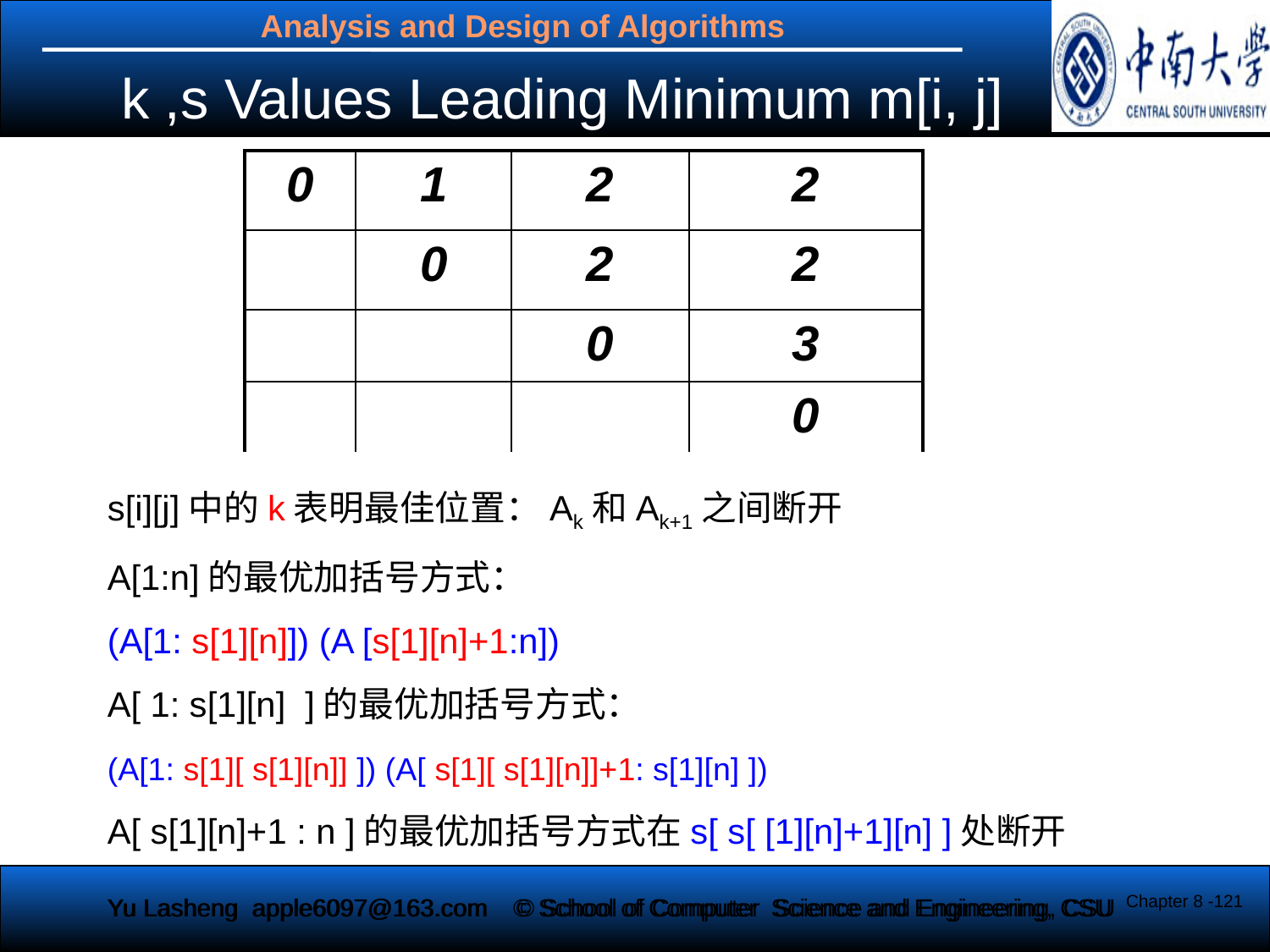

k ,s Values Leading Minimum m[i, j]
| 0 | 1 | 2 | 2 |
| --- | --- | --- | --- |
|  | 0 | 2 | 2 |
|  |  | 0 | 3 |
|  |  |  | 0 |
s[i][j]中的k表明最佳位置：Ak和Ak+1之间断开
A[1:n]的最优加括号方式：
(A[1: s[1][n]]) (A [s[1][n]+1:n])
A[ 1: s[1][n]  ]的最优加括号方式：
(A[1: s[1][ s[1][n]] ]) (A[ s[1][ s[1][n]]+1: s[1][n] ])
A[ s[1][n]+1 : n ]的最优加括号方式在s[ s[ [1][n]+1][n] ]处断开
Chapter 8 -121
Yu Lasheng  apple6097@163.com

© School of Computer  Science and Engineering, CSU